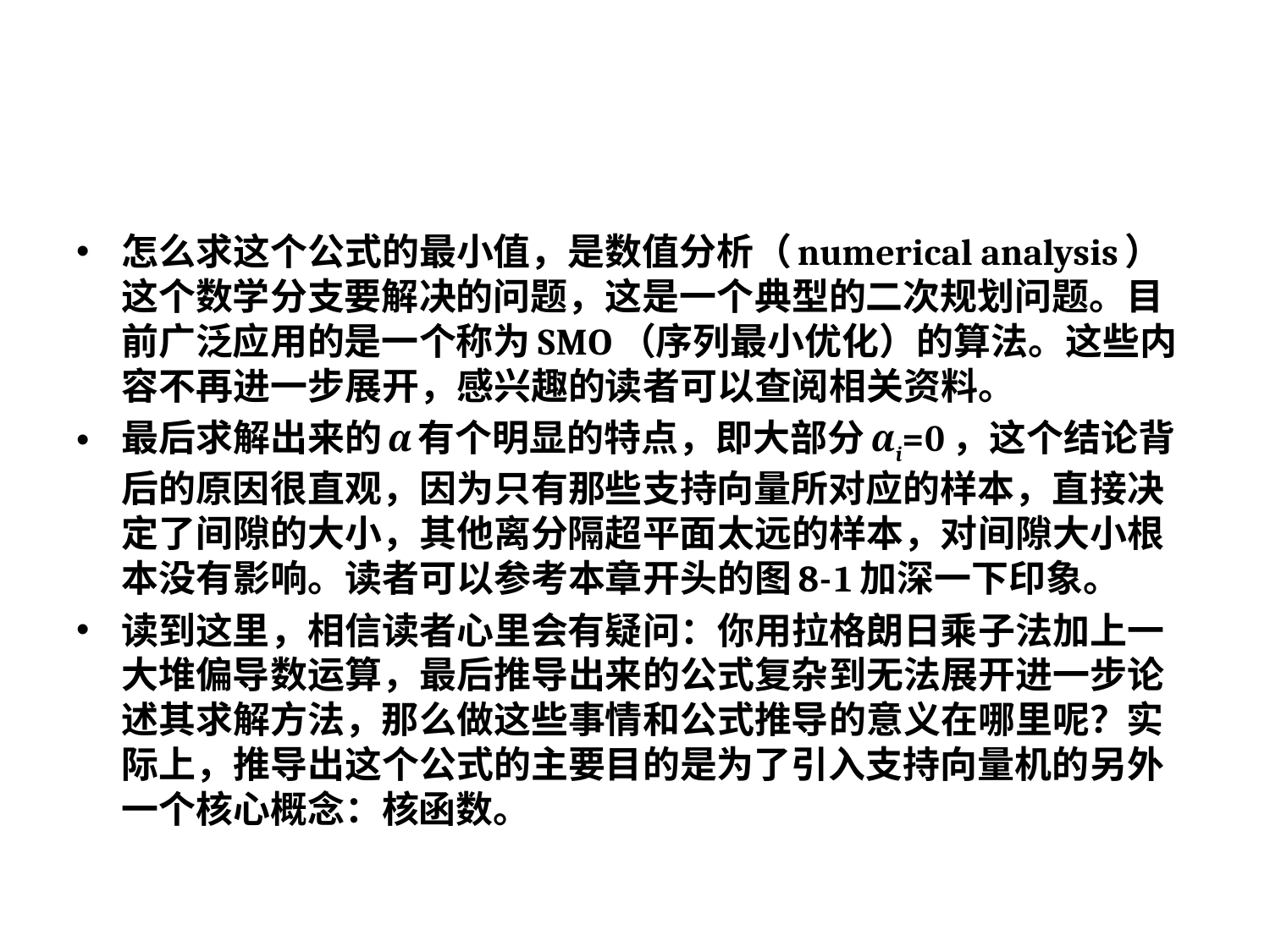

#
怎么求这个公式的最小值，是数值分析（numerical analysis）这个数学分支要解决的问题，这是一个典型的二次规划问题。目前广泛应用的是一个称为SMO（序列最小优化）的算法。这些内容不再进一步展开，感兴趣的读者可以查阅相关资料。
最后求解出来的α有个明显的特点，即大部分αi=0，这个结论背后的原因很直观，因为只有那些支持向量所对应的样本，直接决定了间隙的大小，其他离分隔超平面太远的样本，对间隙大小根本没有影响。读者可以参考本章开头的图8-1加深一下印象。
读到这里，相信读者心里会有疑问：你用拉格朗日乘子法加上一大堆偏导数运算，最后推导出来的公式复杂到无法展开进一步论述其求解方法，那么做这些事情和公式推导的意义在哪里呢？实际上，推导出这个公式的主要目的是为了引入支持向量机的另外一个核心概念：核函数。